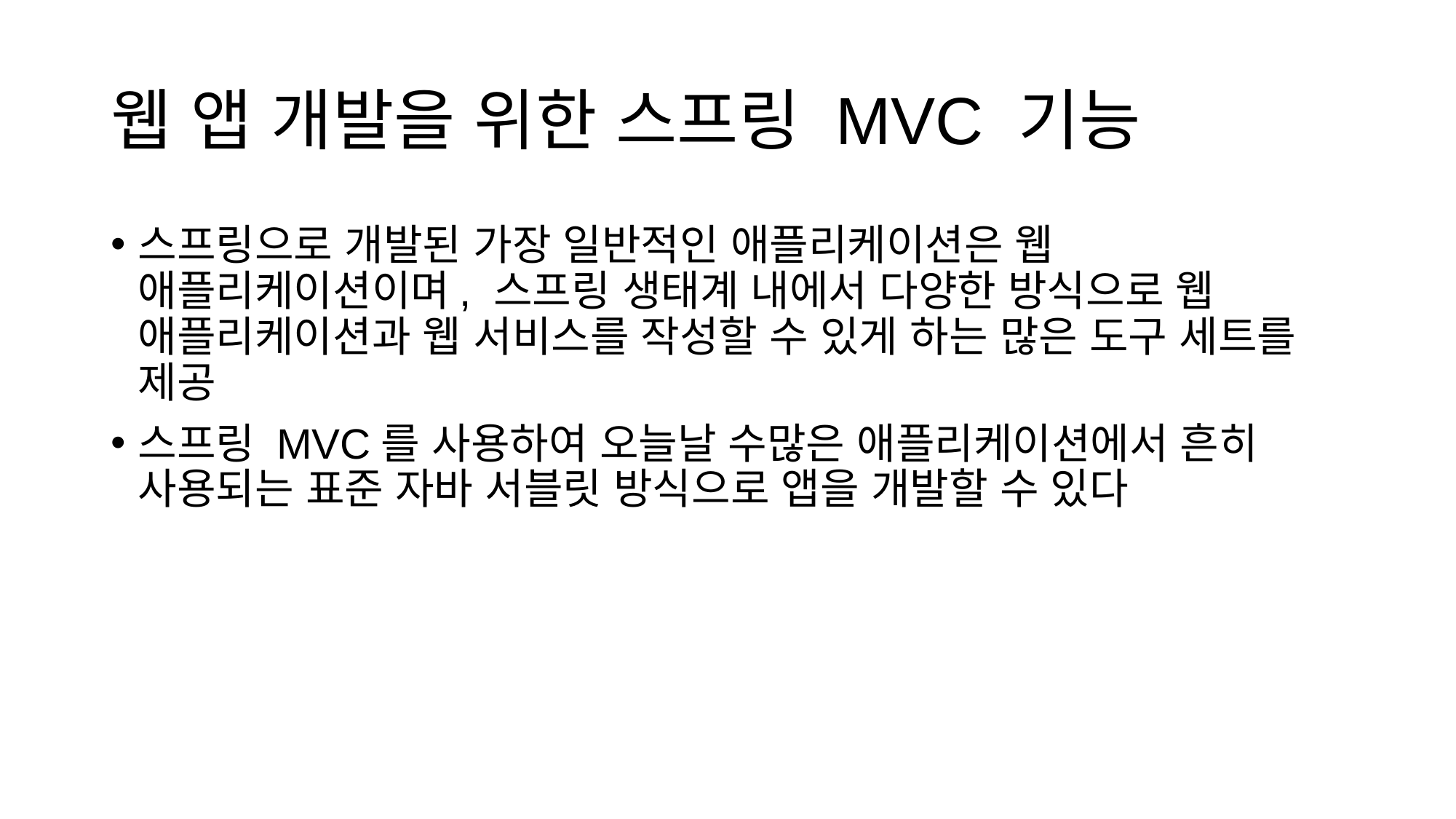

# 웹 앱 개발을 위한 스프링 MVC 기능
스프링으로 개발된 가장 일반적인 애플리케이션은 웹 애플리케이션이며, 스프링 생태계 내에서 다양한 방식으로 웹 애플리케이션과 웹 서비스를 작성할 수 있게 하는 많은 도구 세트를 제공
스프링 MVC를 사용하여 오늘날 수많은 애플리케이션에서 흔히 사용되는 표준 자바 서블릿 방식으로 앱을 개발할 수 있다